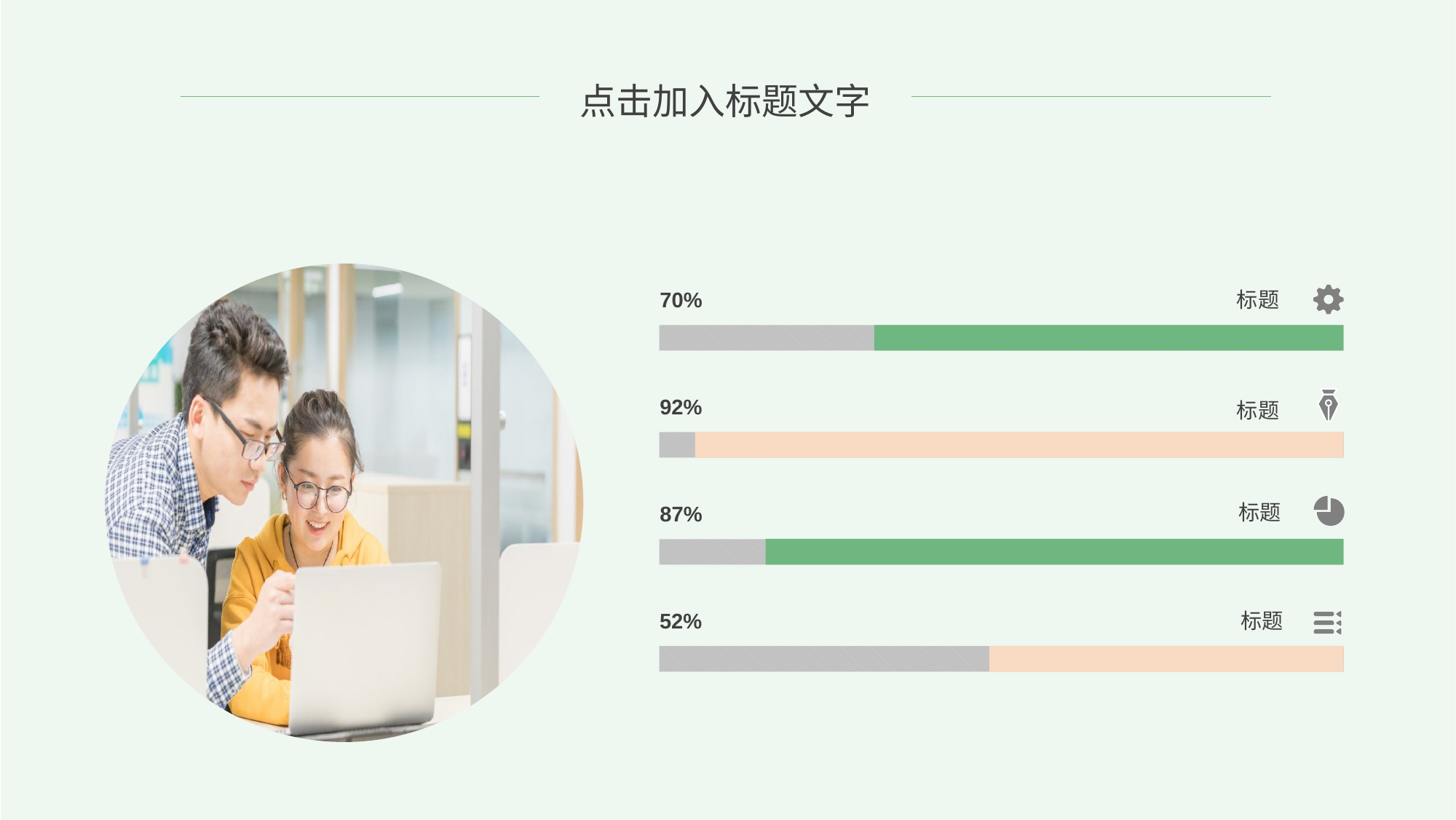

点击加入标题文字

标题
70%

92%

标题

标题
87%

标题
52%